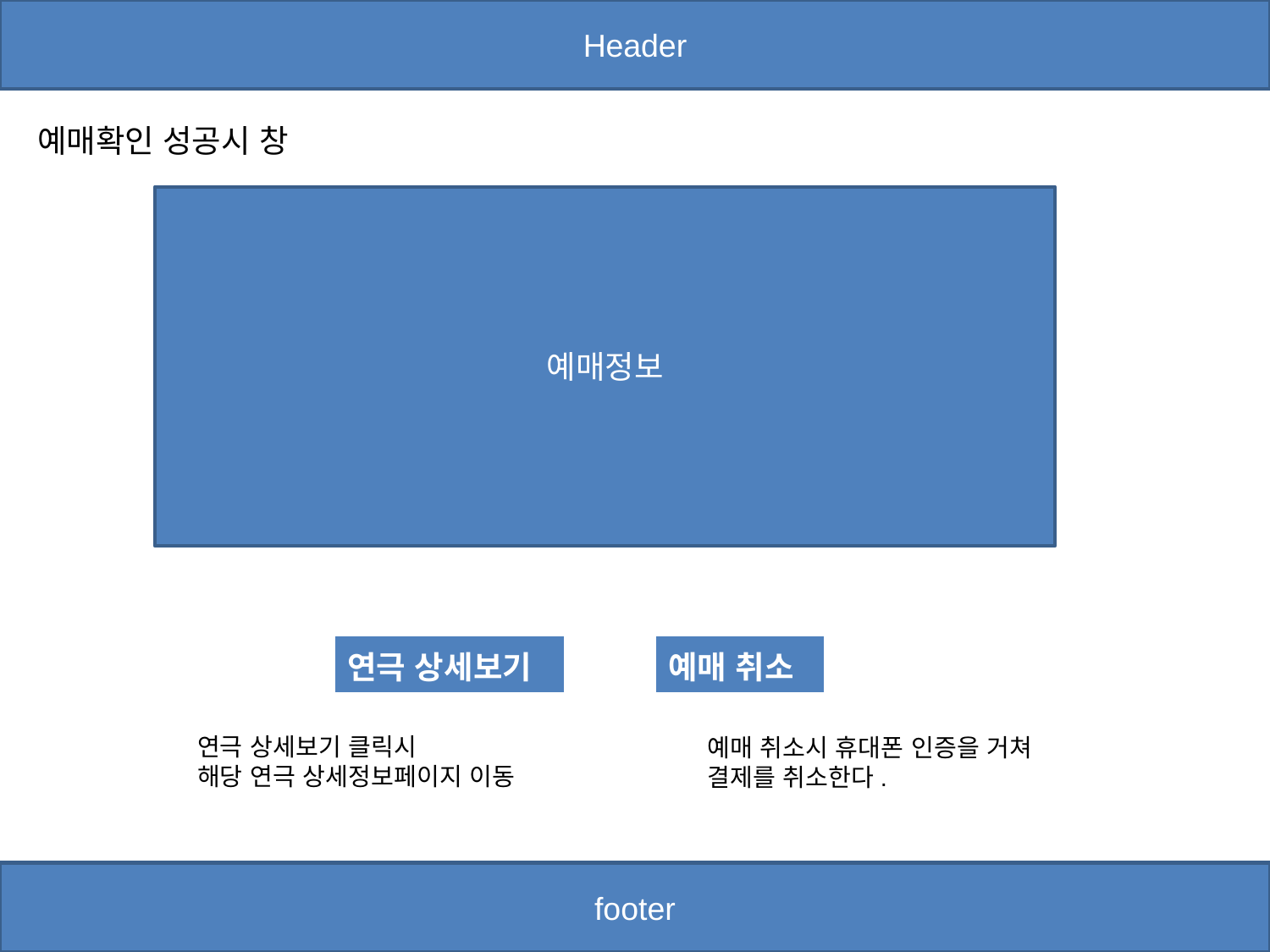

Header
예매확인 성공시 창
예매정보
| 연극 상세보기 |
| --- |
| 예매 취소 |
| --- |
연극 상세보기 클릭시
해당 연극 상세정보페이지 이동
예매 취소시 휴대폰 인증을 거쳐 결제를 취소한다.
footer